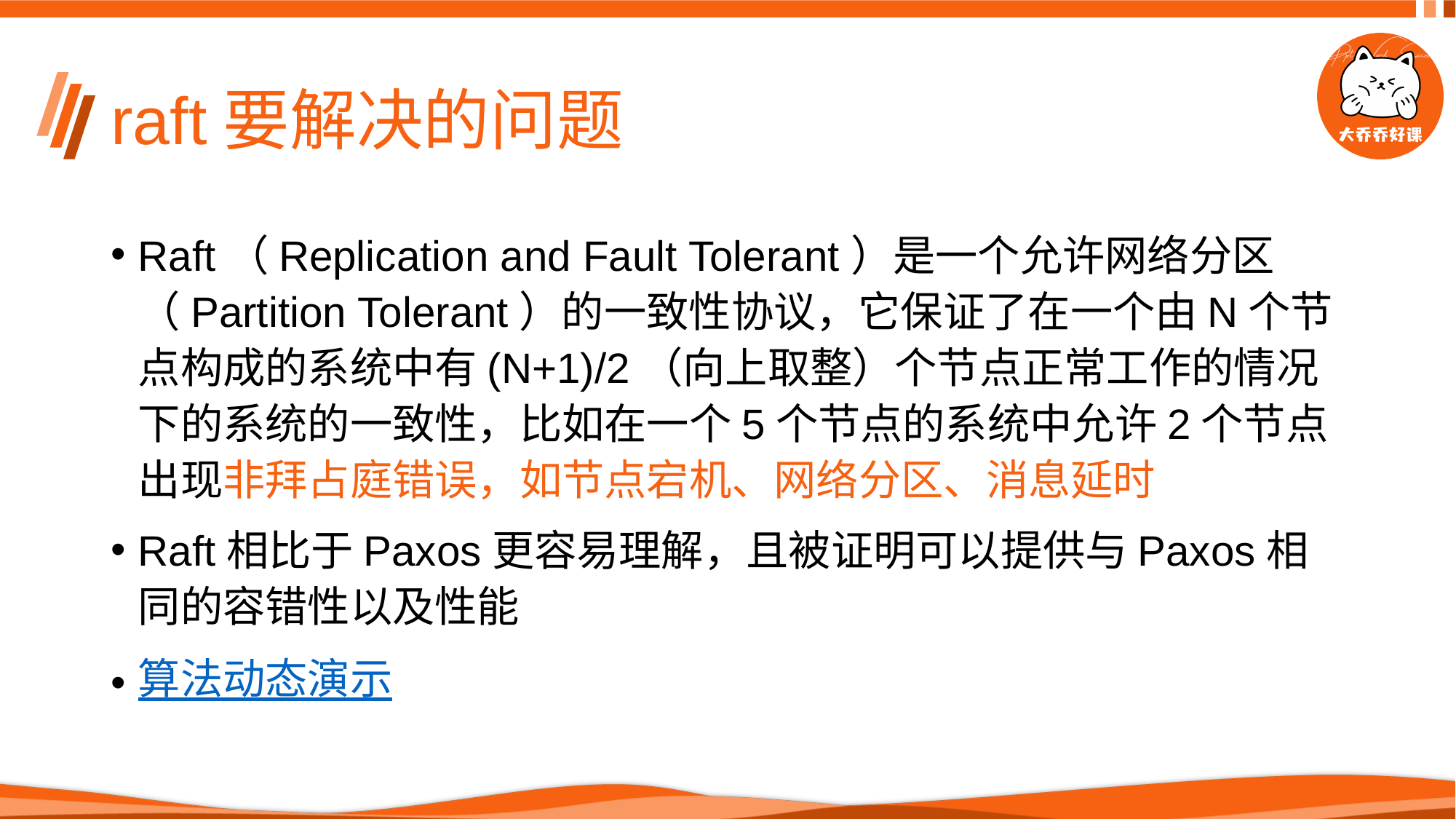

# raft要解决的问题
Raft（Replication and Fault Tolerant）是一个允许网络分区（Partition Tolerant）的一致性协议，它保证了在一个由N个节点构成的系统中有(N+1)/2（向上取整）个节点正常工作的情况下的系统的一致性，比如在一个5个节点的系统中允许2个节点出现非拜占庭错误，如节点宕机、网络分区、消息延时
Raft相比于Paxos更容易理解，且被证明可以提供与Paxos相同的容错性以及性能
算法动态演示